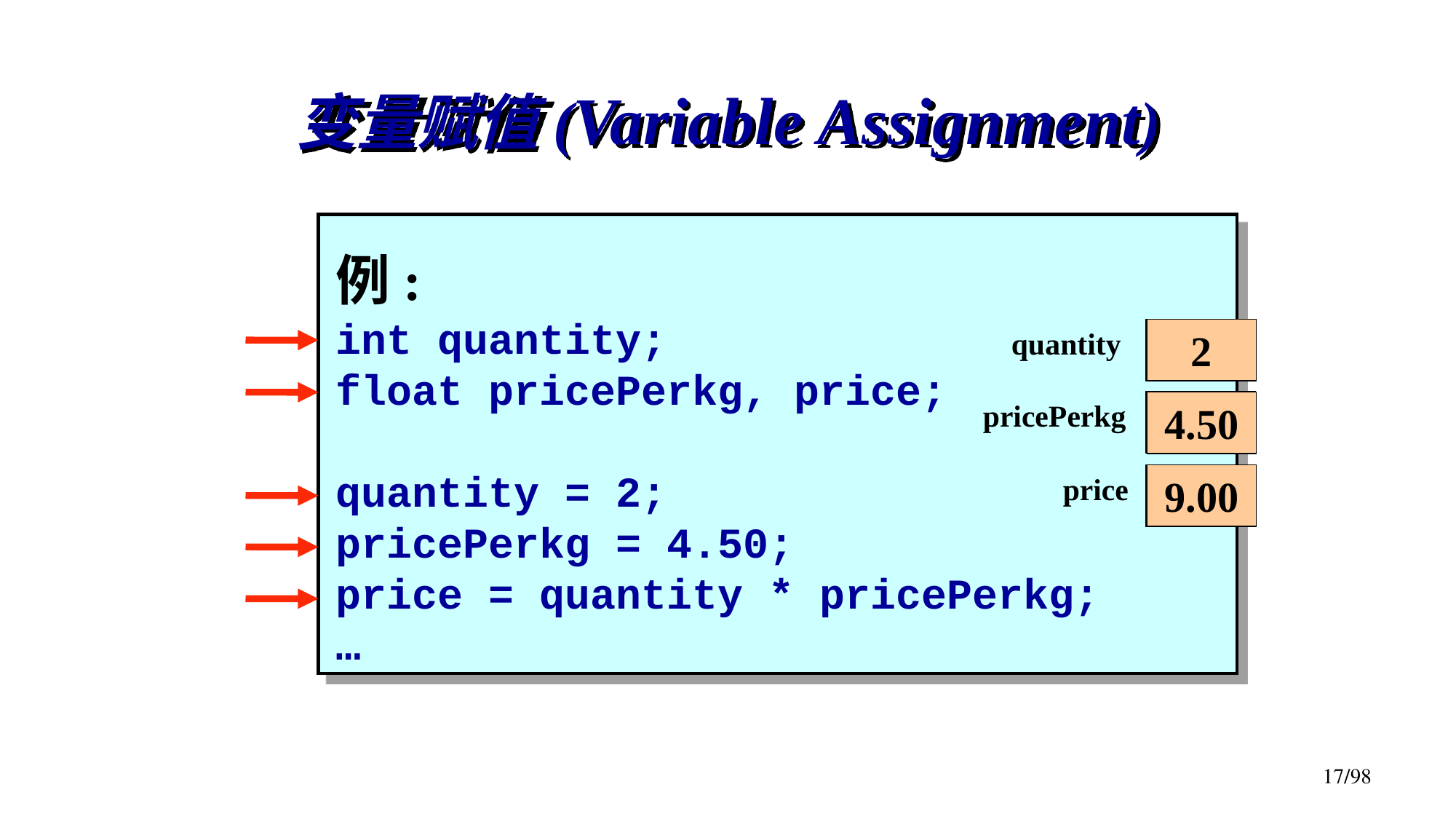

变量赋值(Variable Assignment)
例:
int quantity;
float pricePerkg, price;

quantity = 2;
pricePerkg = 4.50;
price = quantity * pricePerkg;
…
quantity
?
2

       pricePerkg
?
  price
?
4.50

9.00